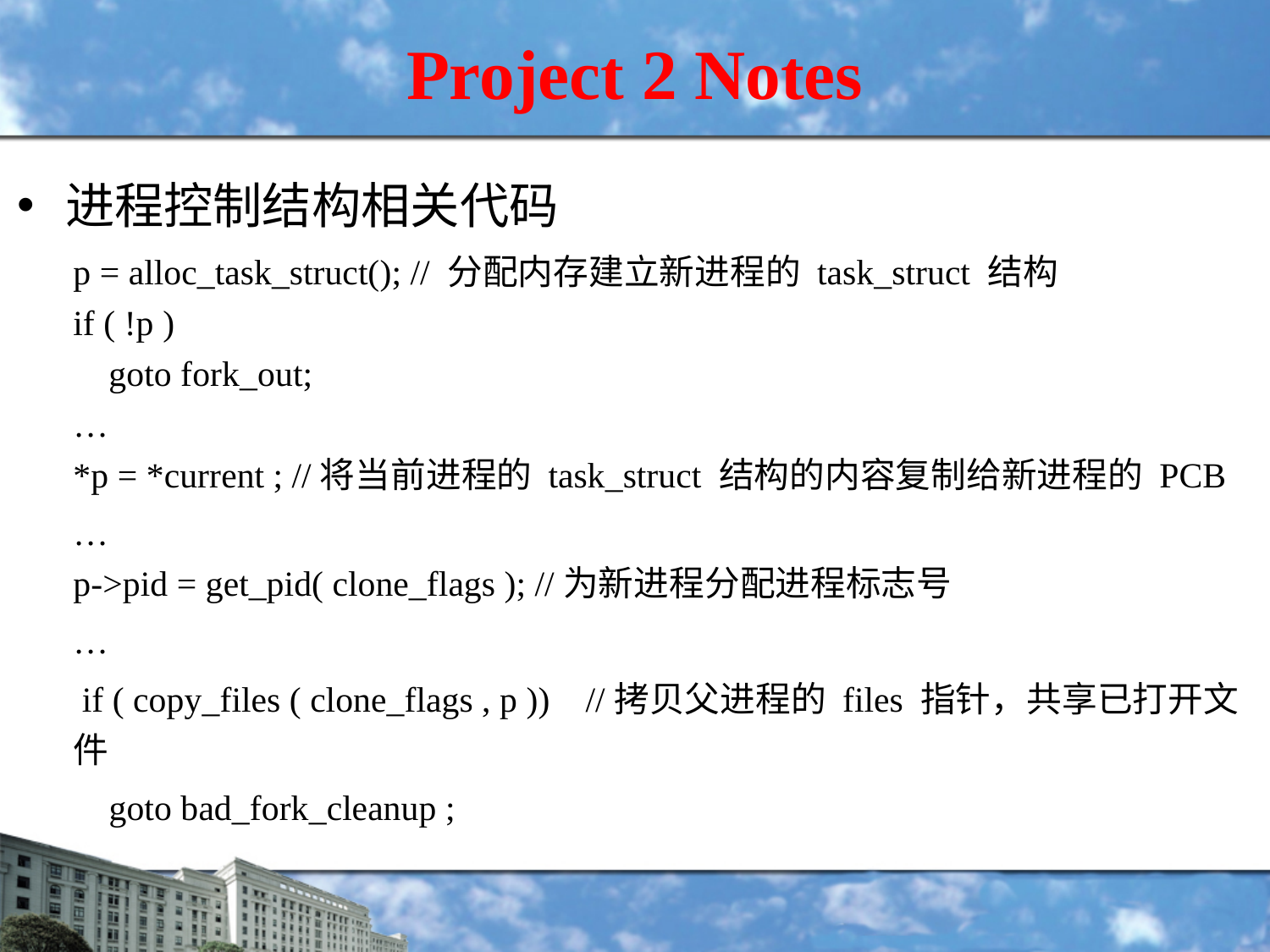

# Project 2 Notes
进程控制结构相关代码
p = alloc_task_struct(); // 分配内存建立新进程的 task_struct 结构
if ( !p )
    goto fork_out;
…
*p = *current ; //将当前进程的 task_struct 结构的内容复制给新进程的 PCB
…
p->pid = get_pid( clone_flags ); //为新进程分配进程标志号
…
 if ( copy_files ( clone_flags , p ))    //拷贝父进程的 files 指针，共享已打开文件
    goto bad_fork_cleanup ;